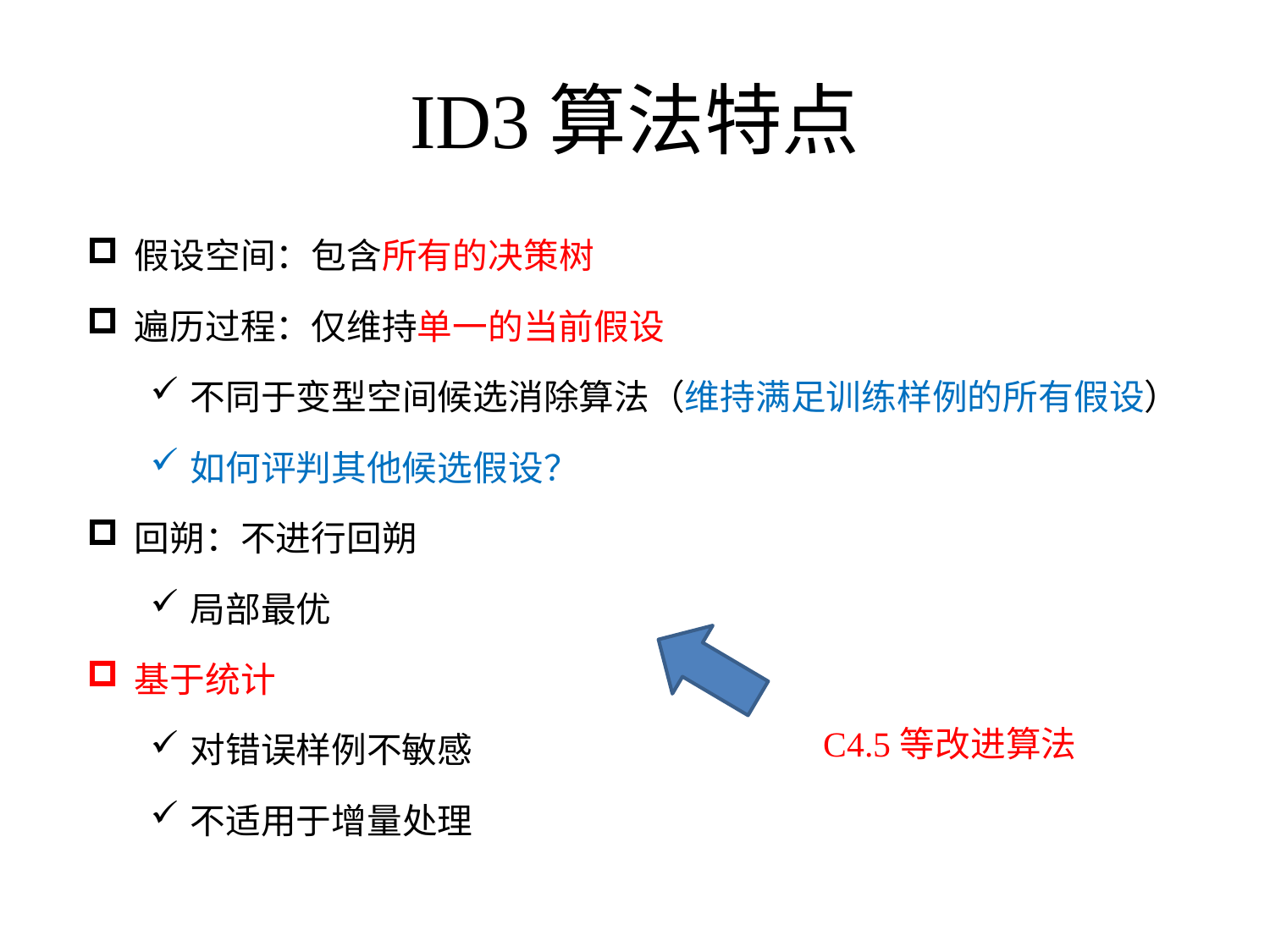

# ID3算法特点
假设空间：包含所有的决策树
遍历过程：仅维持单一的当前假设
不同于变型空间候选消除算法（维持满足训练样例的所有假设）
如何评判其他候选假设？
回朔：不进行回朔
局部最优
基于统计
对错误样例不敏感
不适用于增量处理

C4.5等改进算法